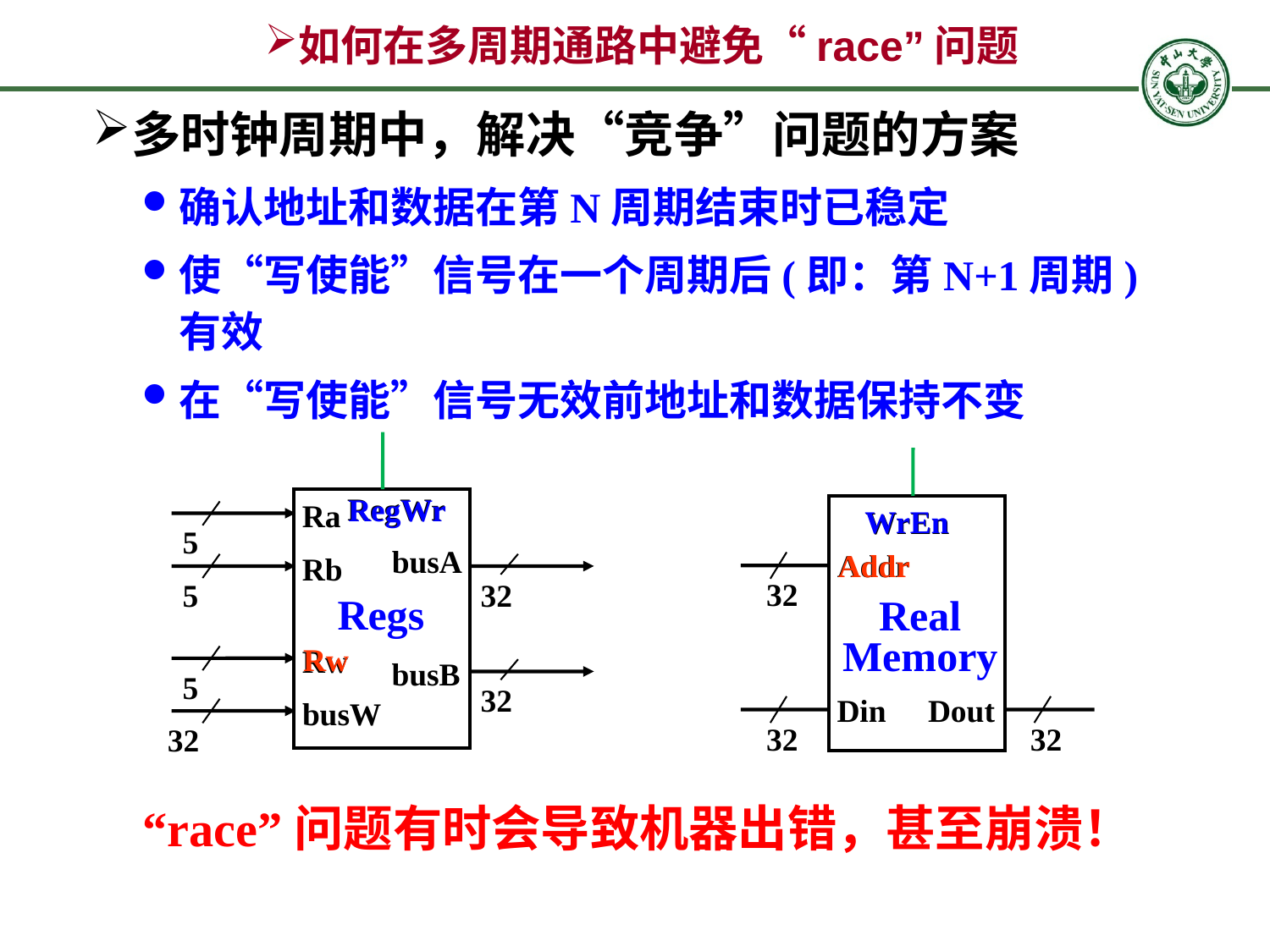

# 如何在多周期通路中避免“race”问题
多时钟周期中，解决“竞争”问题的方案
确认地址和数据在第N周期结束时已稳定
使“写使能”信号在一个周期后(即：第N+1周期)有效
在“写使能”信号无效前地址和数据保持不变

RegWr
RegWr
WrEn

Ra

WrEn

5
busA
Addr
Rw
Addr
Rb

32
5
32
Regs
Real
Memory
Rw

busB

5

32
Din
Dout
busW

32
32
32
“race”问题有时会导致机器出错，甚至崩溃！